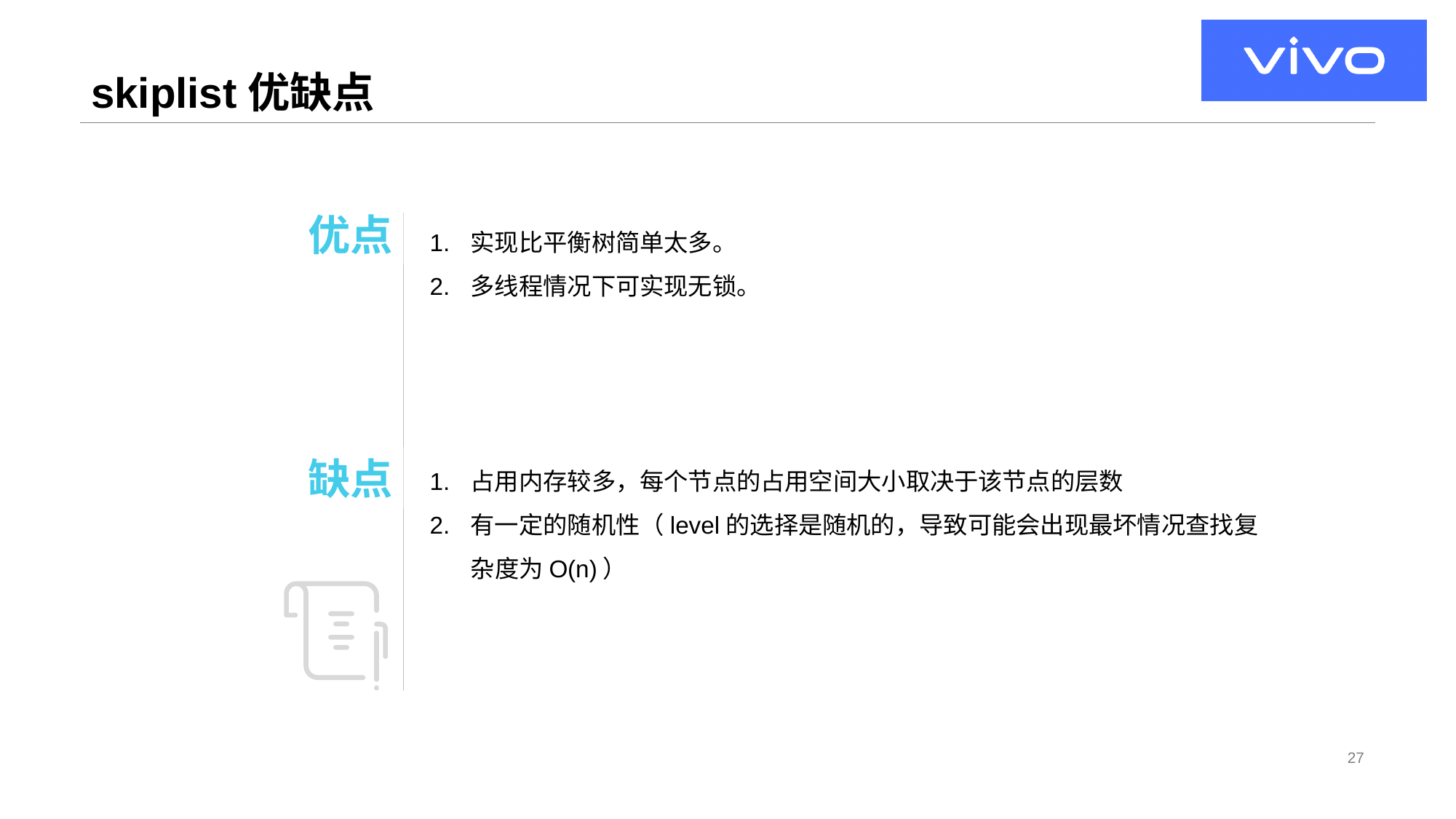

# skiplist优缺点
优点
实现比平衡树简单太多。
多线程情况下可实现无锁。

缺点
占用内存较多，每个节点的占用空间大小取决于该节点的层数
有一定的随机性（level的选择是随机的，导致可能会出现最坏情况查找复杂度为O(n)）

27